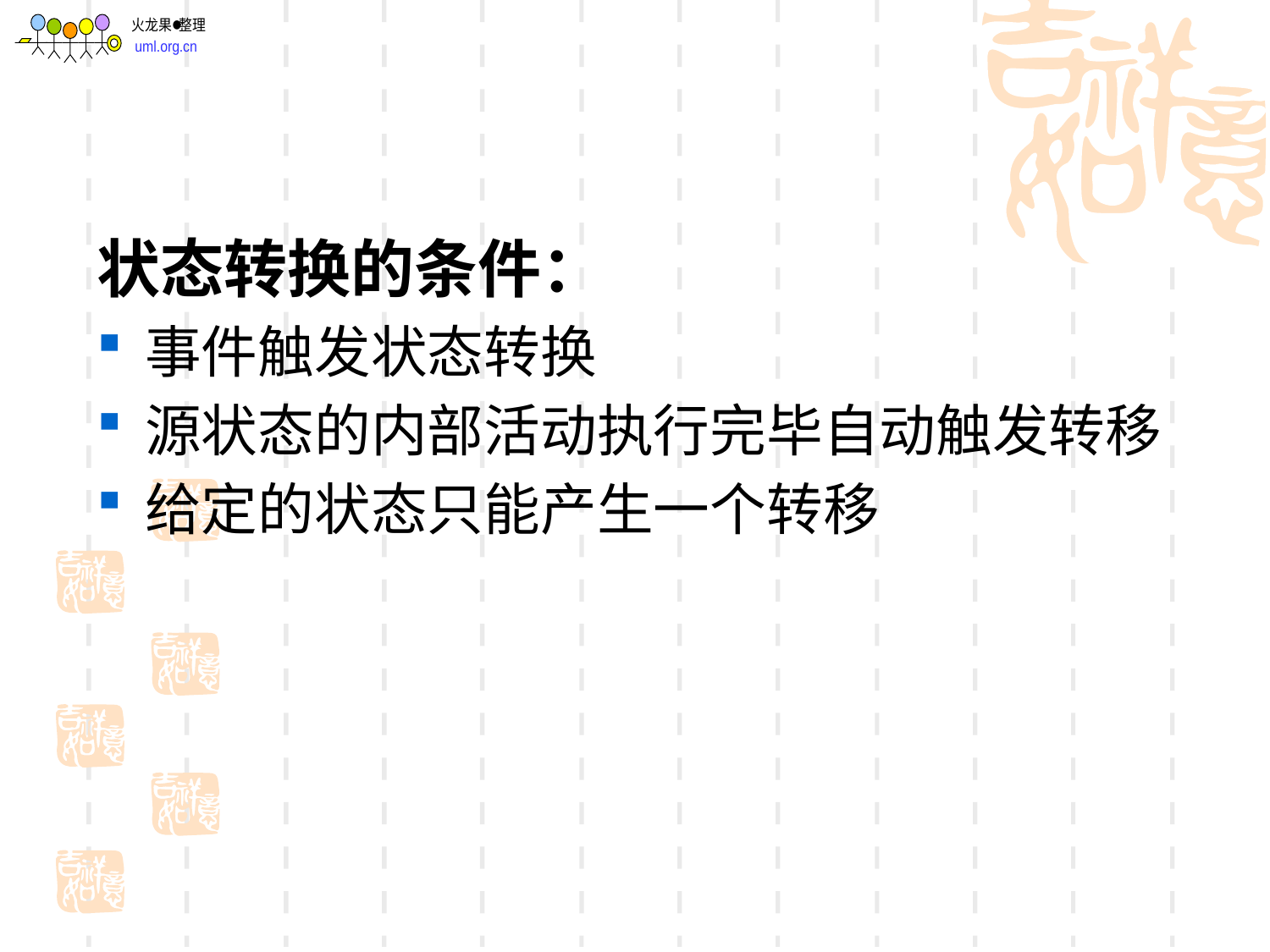

状态转换的条件：
事件触发状态转换
源状态的内部活动执行完毕自动触发转移
给定的状态只能产生一个转移